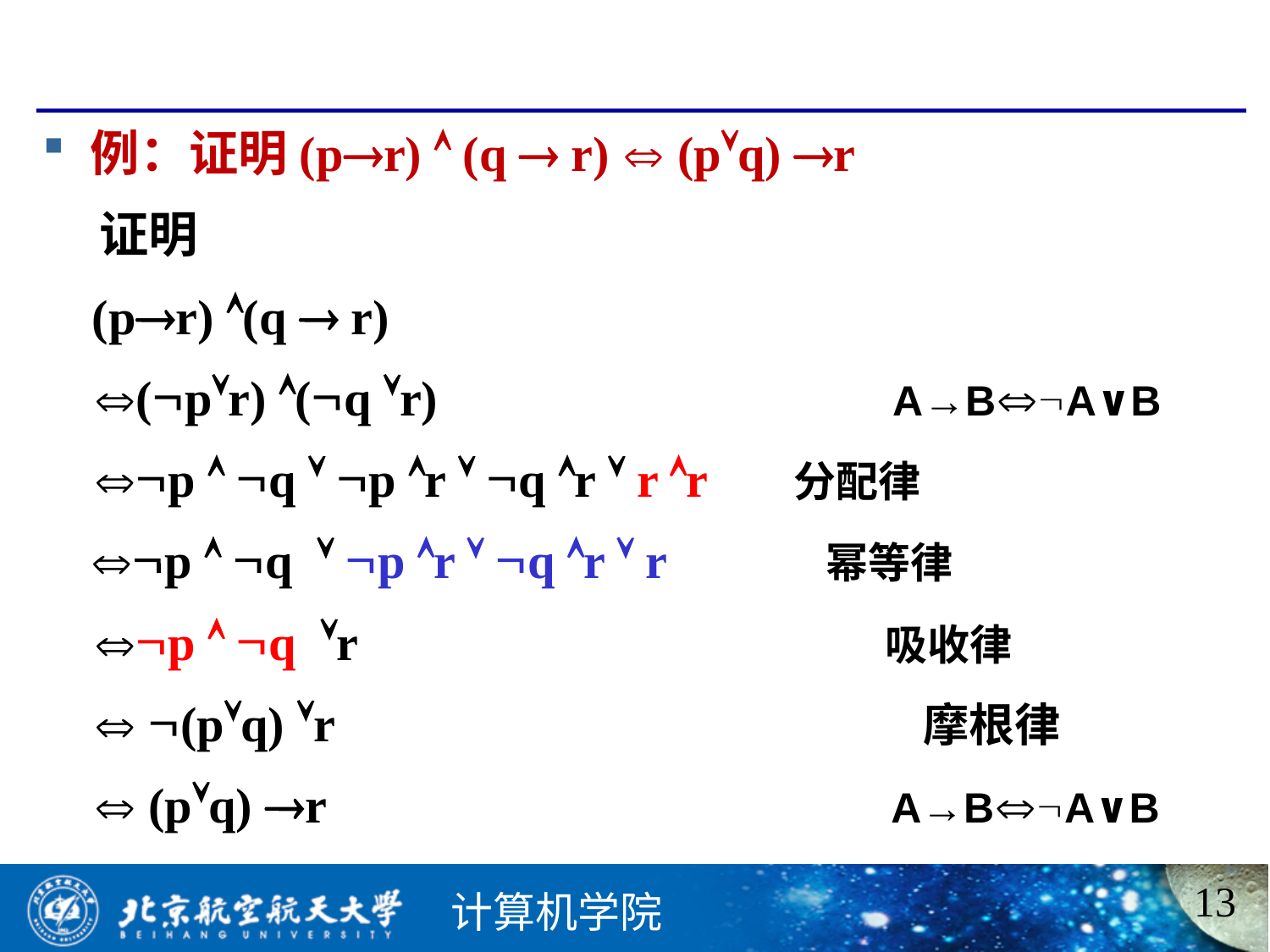

#
例：证明(p→r) ∧ (q → r) ⇔ (p∨q) →r
    证明
    (p→r) ∧(q → r)
    ⇔(¬p∨r) ∧(¬q ∨r)                                     A→B⇔¬A∨B
    ⇔¬p ∧ ¬q ∨ ¬p ∧r ∨ ¬q ∧r ∨ r ∧r      分配律
    ⇔¬p ∧ ¬q  ∨ ¬p ∧r ∨ ¬q ∧r ∨ r            幂等律
    ⇔¬p ∧ ¬q  ∨r                                          吸收律
    ⇔ ¬(p∨q) ∨r                                               摩根律
    ⇔ (p∨q) →r                                              A→B⇔¬A∨B